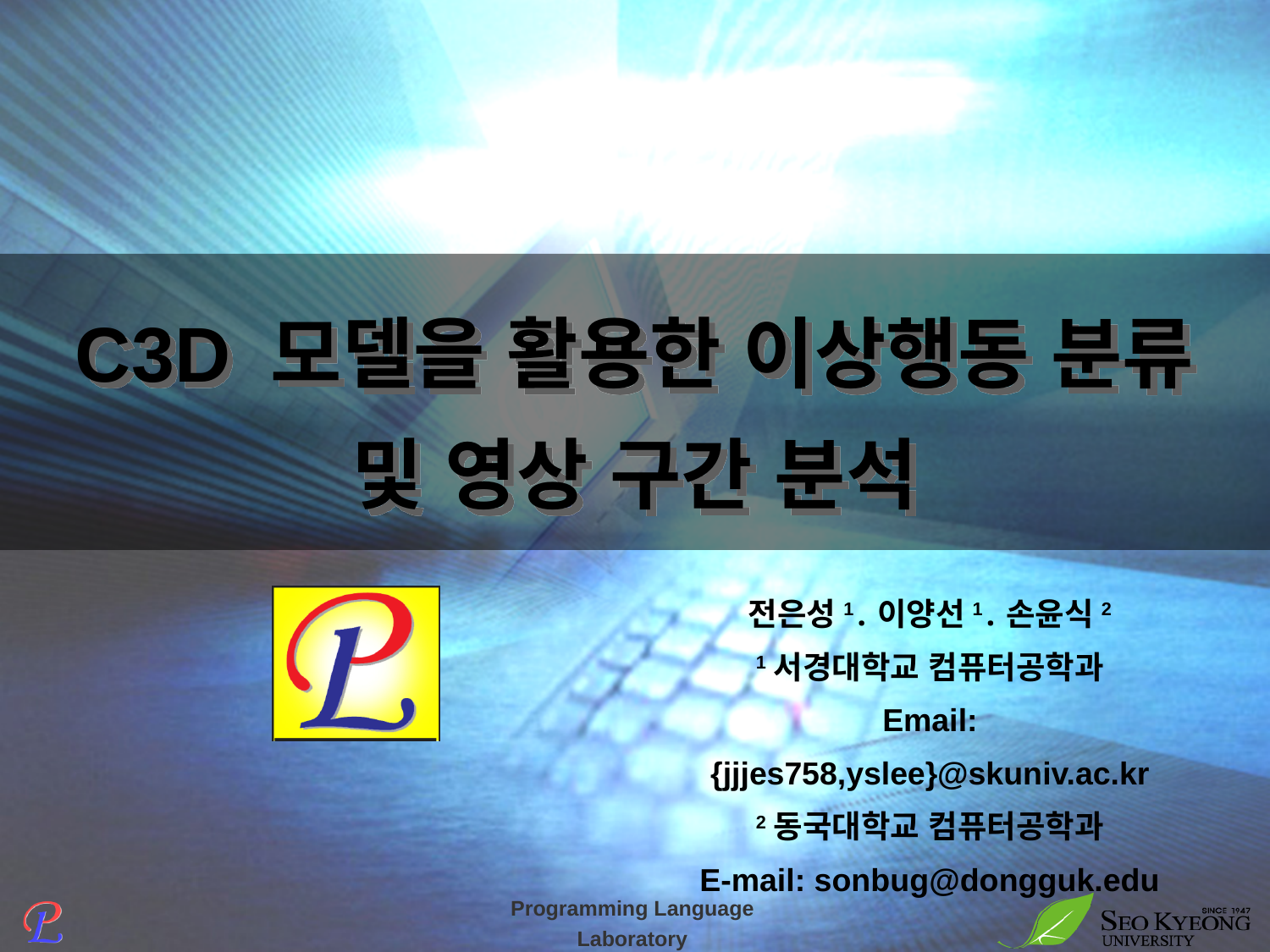

# C3D 모델을 활용한 이상행동 분류 및 영상 구간 분석
전은성1․이양선1․손윤식2
1서경대학교 컴퓨터공학과
Email:{jjjes758,yslee}@skuniv.ac.kr
2동국대학교 컴퓨터공학과
E-mail: sonbug@dongguk.edu